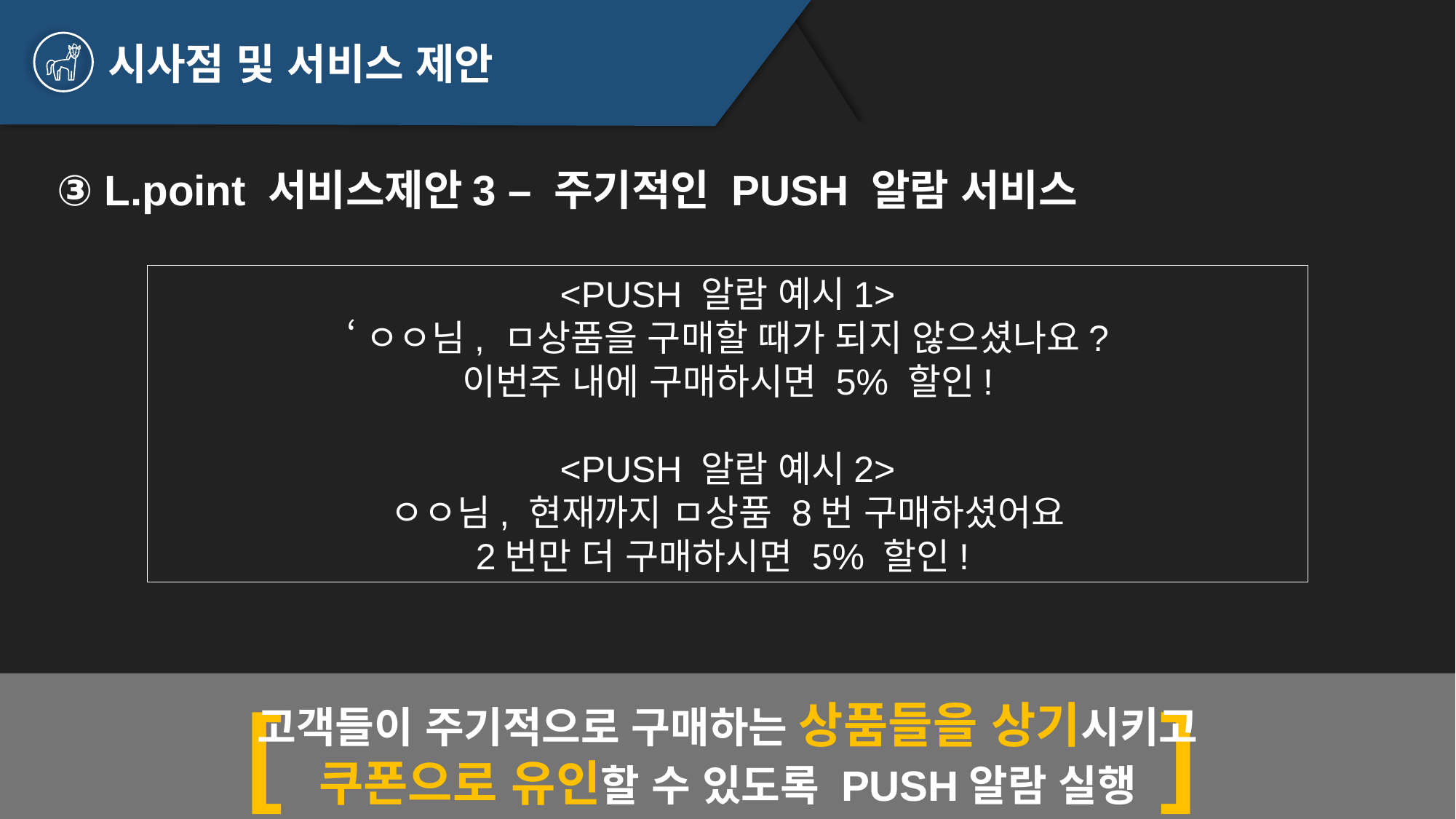

시사점 및 서비스 제안
③ L.point 서비스제안3 – 주기적인 PUSH 알람 서비스
<PUSH 알람 예시1>
‘ㅇㅇ님, ㅁ상품을 구매할 때가 되지 않으셨나요?
이번주 내에 구매하시면 5% 할인!

<PUSH 알람 예시2>
ㅇㅇ님, 현재까지 ㅁ상품 8번 구매하셨어요
2번만 더 구매하시면 5% 할인!

[                             ]
고객들이 주기적으로 구매하는 상품들을 상기시키고
쿠폰으로 유인할 수 있도록 PUSH알람 실행